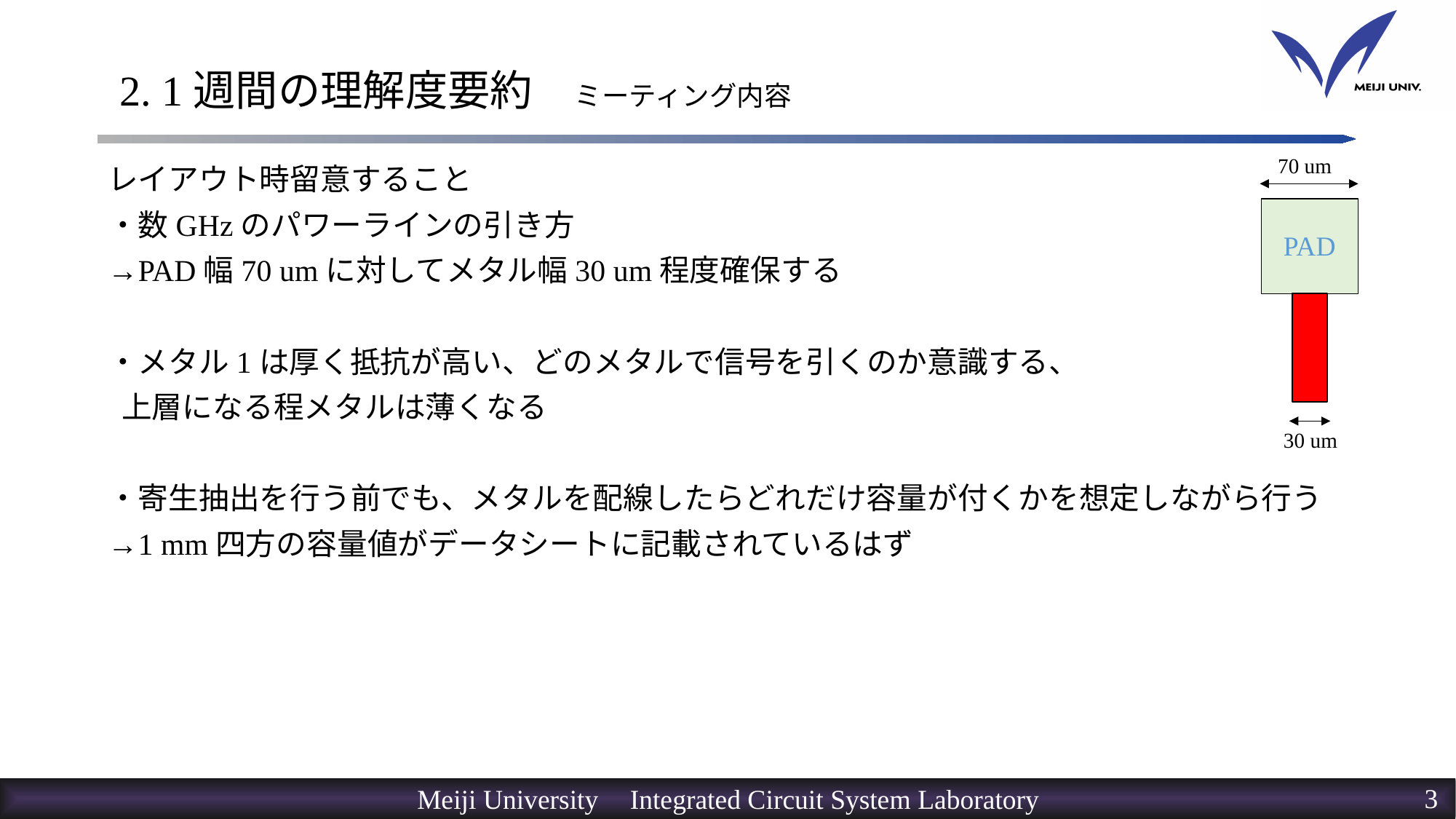

# 2. 1週間の理解度要約　ミーティング内容
70 um
レイアウト時留意すること
・数GHzのパワーラインの引き方
→PAD幅70 umに対してメタル幅30 um程度確保する

・メタル1は厚く抵抗が高い、どのメタルで信号を引くのか意識する、
 上層になる程メタルは薄くなる

・寄生抽出を行う前でも、メタルを配線したらどれだけ容量が付くかを想定しながら行う
→1 mm四方の容量値がデータシートに記載されているはず

PAD

30 um